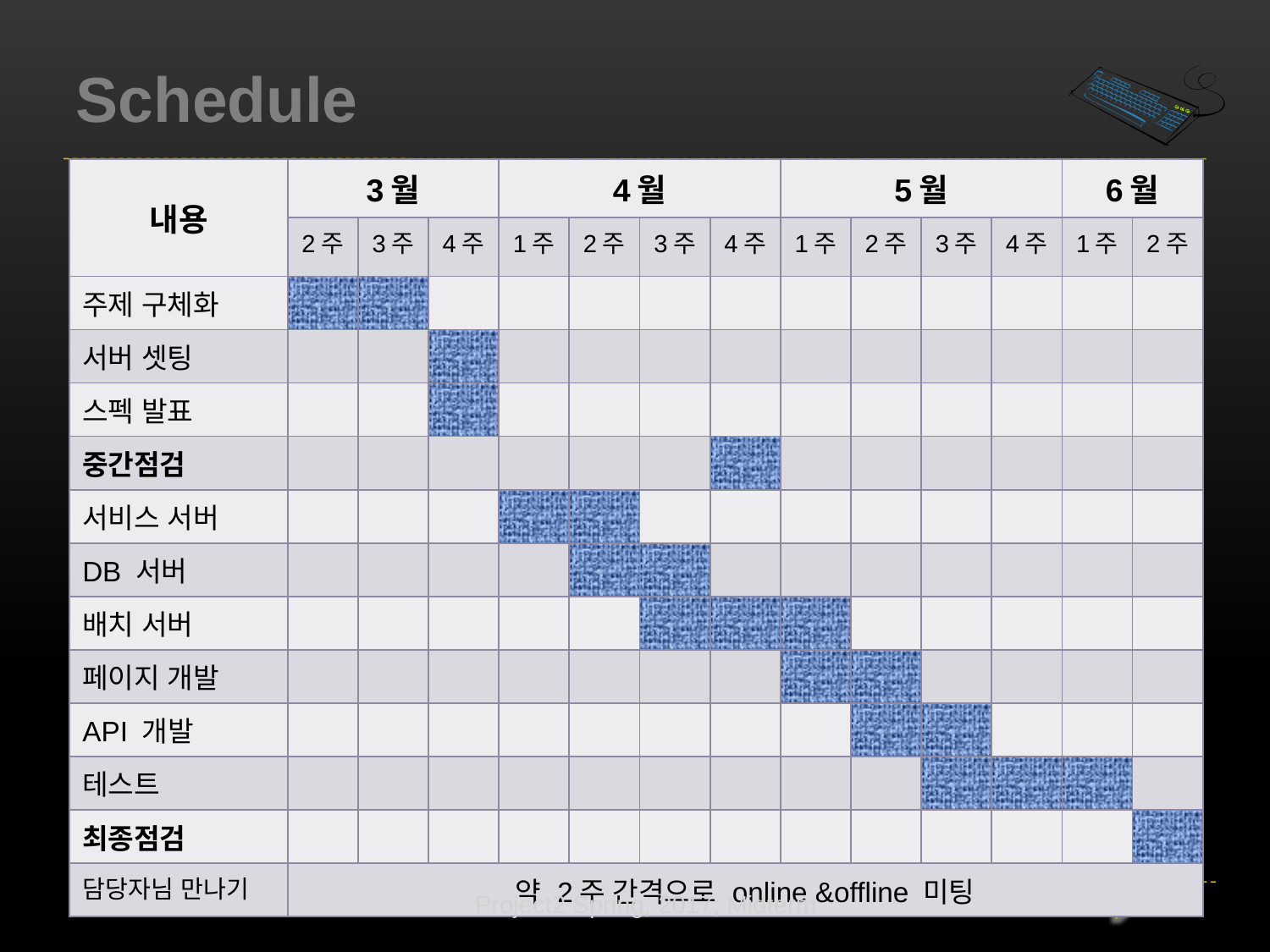

# Schedule
| 내용 | 3월 |  |  | 4월 |  |  |  | 5월 |  |  |  | 6월 |  |
| --- | --- | --- | --- | --- | --- | --- | --- | --- | --- | --- | --- | --- | --- |
|  | 2주 | 3주 | 4주 | 1주 | 2주 | 3주 | 4주 | 1주 | 2주 | 3주 | 4주 | 1주 | 2주 |
| 주제 구체화 |  |  |  |  |  |  |  |  |  |  |  |  |  |
| 서버 셋팅 |  |  |  |  |  |  |  |  |  |  |  |  |  |
| 스펙 발표 |  |  |  |  |  |  |  |  |  |  |  |  |  |
| 중간점검 |  |  |  |  |  |  |  |  |  |  |  |  |  |
| 서비스 서버 |  |  |  |  |  |  |  |  |  |  |  |  |  |
| DB 서버 |  |  |  |  |  |  |  |  |  |  |  |  |  |
| 배치 서버 |  |  |  |  |  |  |  |  |  |  |  |  |  |
| 페이지 개발 |  |  |  |  |  |  |  |  |  |  |  |  |  |
| API 개발 |  |  |  |  |  |  |  |  |  |  |  |  |  |
| 테스트 |  |  |  |  |  |  |  |  |  |  |  |  |  |
| 최종점검 |  |  |  |  |  |  |  |  |  |  |  |  |  |
| 담당자님 만나기 | 약 2주 간격으로 online &offline 미팅 |  |  |  |  |  |  |  |  |  |  |  |  |
Project2 Spring, 2017; Midterm
23